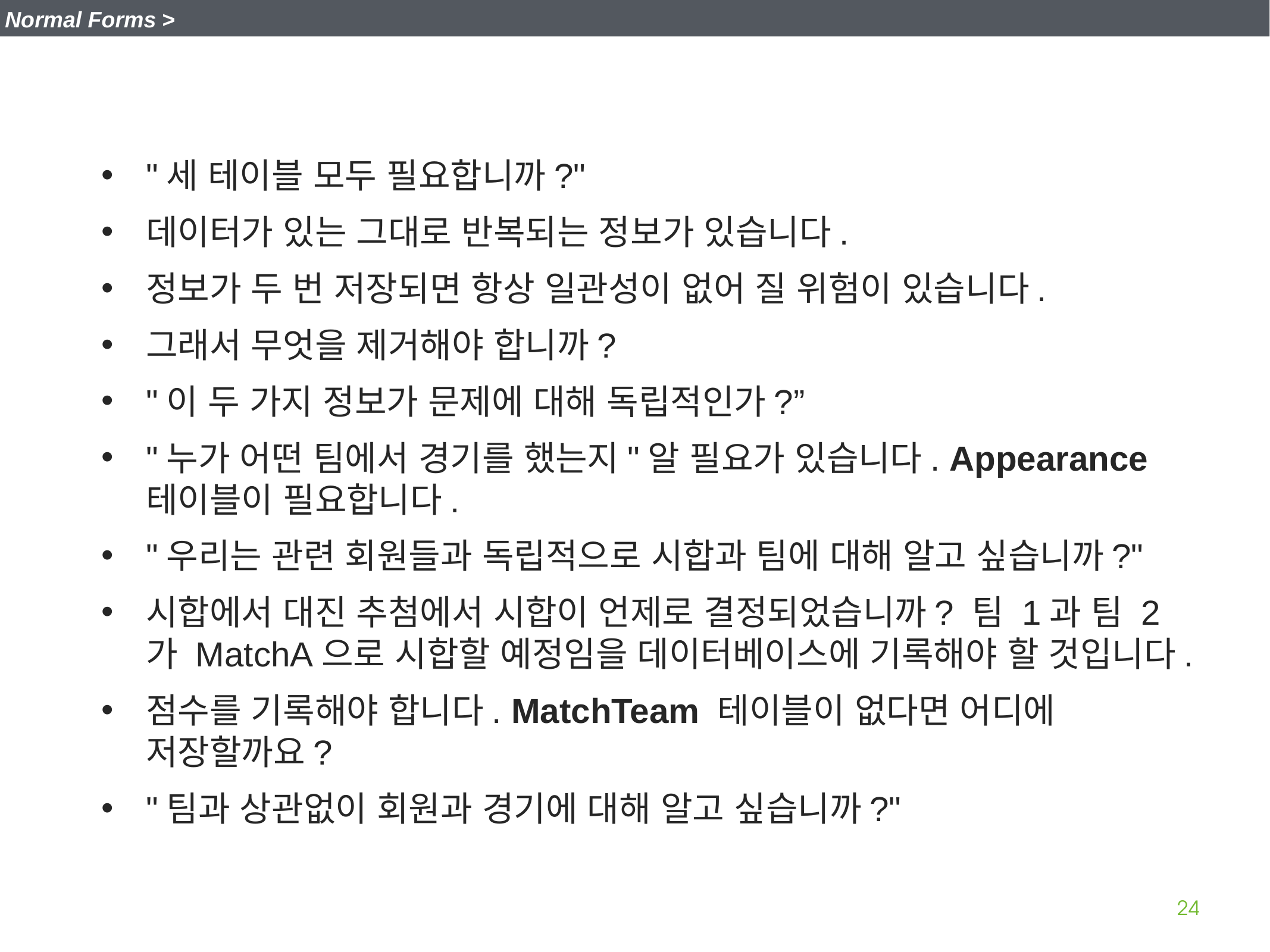

Normal Forms >
"세 테이블 모두 필요합니까?"
데이터가 있는 그대로 반복되는 정보가 있습니다.
정보가 두 번 저장되면 항상 일관성이 없어 질 위험이 있습니다.
그래서 무엇을 제거해야 합니까?
"이 두 가지 정보가 문제에 대해 독립적인가?”
"누가 어떤 팀에서 경기를 했는지"알 필요가 있습니다. Appearance  테이블이 필요합니다.
"우리는 관련 회원들과 독립적으로 시합과 팀에 대해 알고 싶습니까?"
시합에서 대진 추첨에서 시합이 언제로 결정되었습니까? 팀 1과 팀 2가 MatchA으로 시합할 예정임을 데이터베이스에 기록해야 할 것입니다.
점수를 기록해야 합니다. MatchTeam 테이블이 없다면 어디에 저장할까요?
"팀과 상관없이 회원과 경기에 대해 알고 싶습니까?"
24